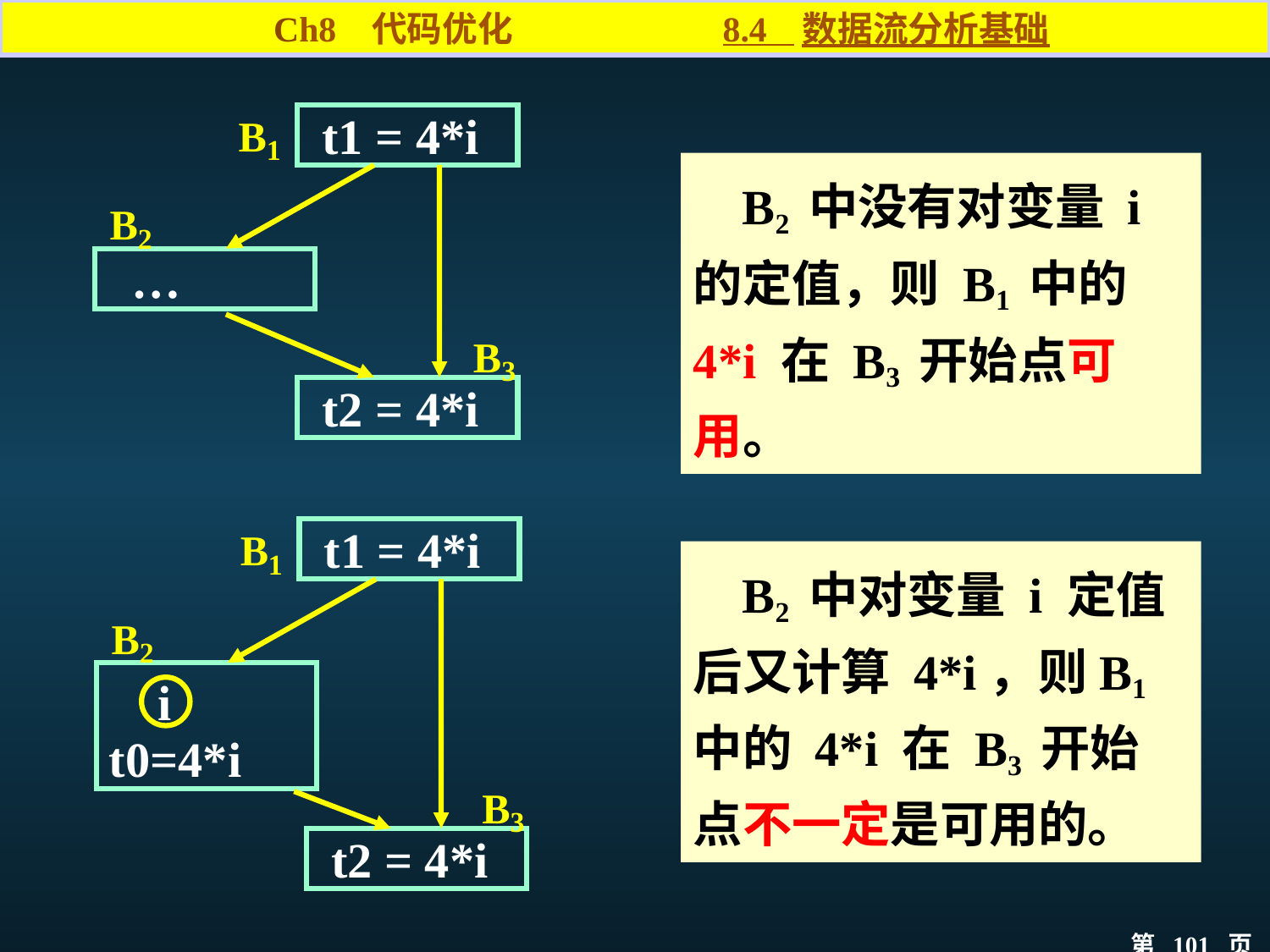

Ch8   代码优化                         8.4   数据流分析基础
B1
 t1 = 4*i

B2
  …

B3
 t2 = 4*i
    B2 中没有对变量 i 的定值，则 B1 中的 4*i 在 B3 开始点可用。
B1
 t1 = 4*i

B2
    i
t0=4*i

B3

 t2 = 4*i
    B2 中对变量 i 定值后又计算 4*i，则B1中的 4*i 在 B3 开始点不一定是可用的。